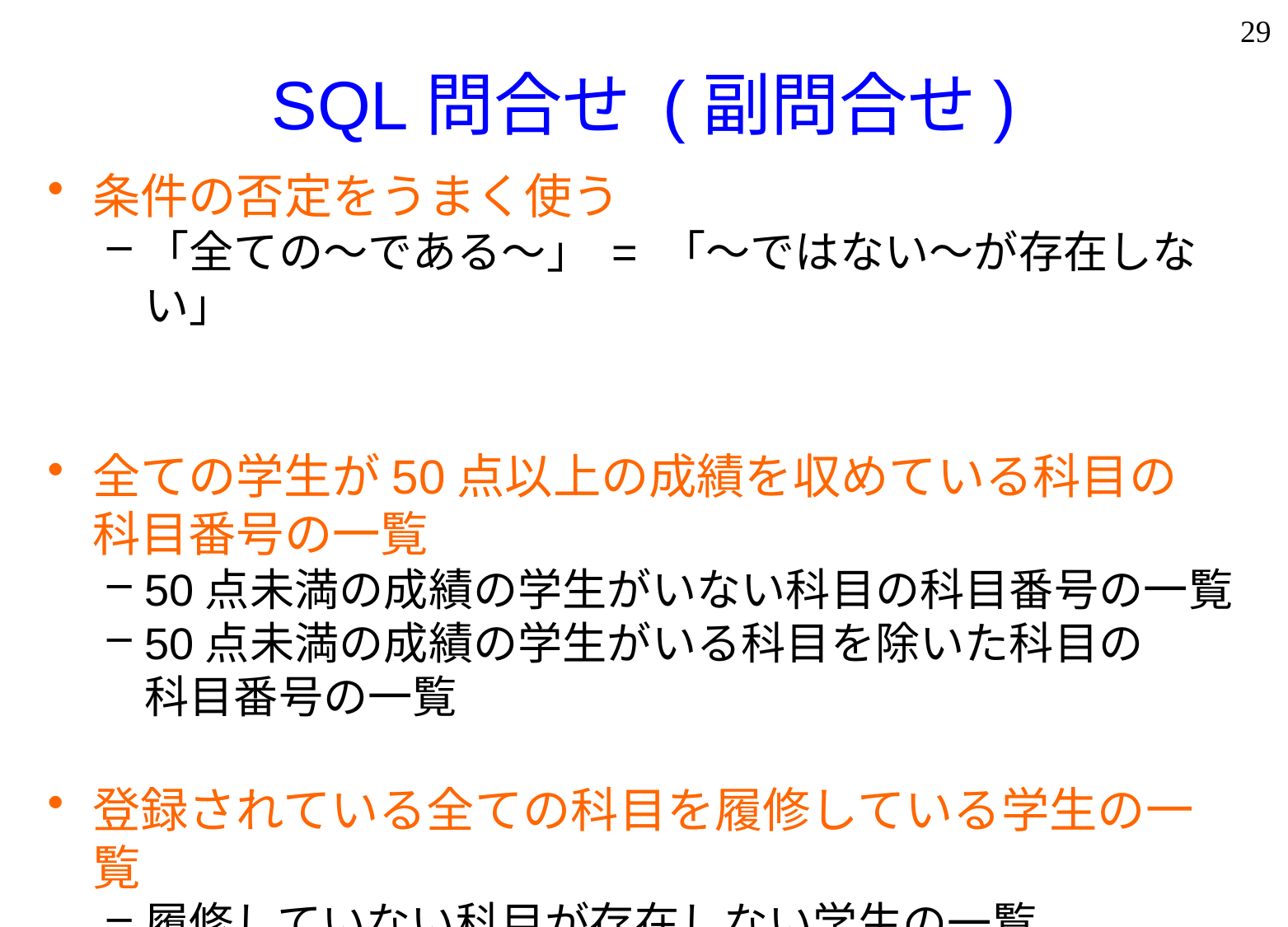

29
# SQL問合せ (副問合せ)
条件の否定をうまく使う
「全ての～である～」 = 「～ではない～が存在しない」

全ての学生が50点以上の成績を収めている科目の
科目番号の一覧
50点未満の成績の学生がいない科目の科目番号の一覧
50点未満の成績の学生がいる科目を除いた科目の
科目番号の一覧

登録されている全ての科目を履修している学生の一覧
履修していない科目が存在しない学生の一覧